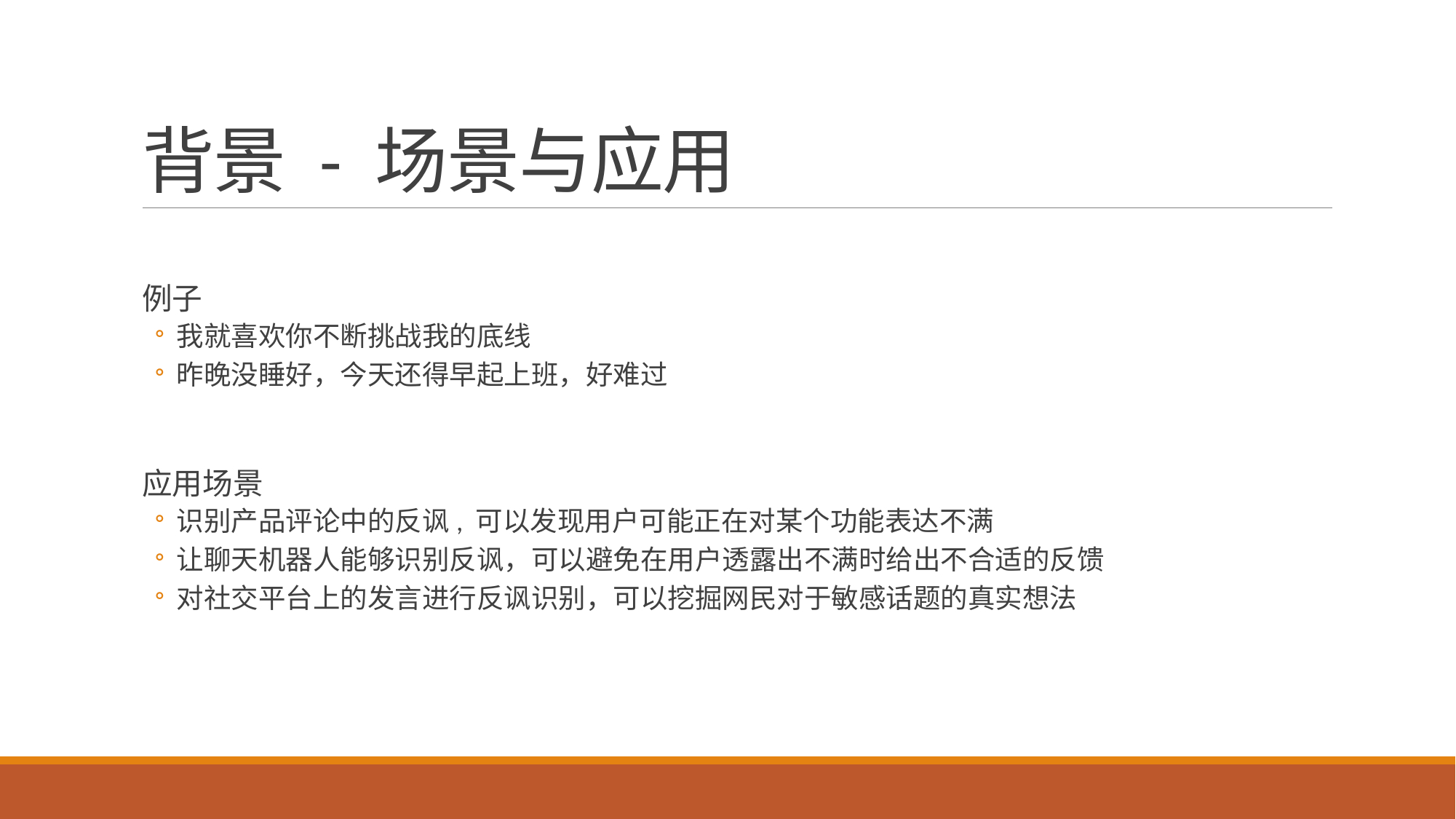

# 背景 - 场景与应用

例子
我就喜欢你不断挑战我的底线
昨晚没睡好，今天还得早起上班，好难过

应用场景
识别产品评论中的反讽, 可以发现用户可能正在对某个功能表达不满
让聊天机器人能够识别反讽，可以避免在用户透露出不满时给出不合适的反馈
对社交平台上的发言进行反讽识别，可以挖掘网民对于敏感话题的真实想法